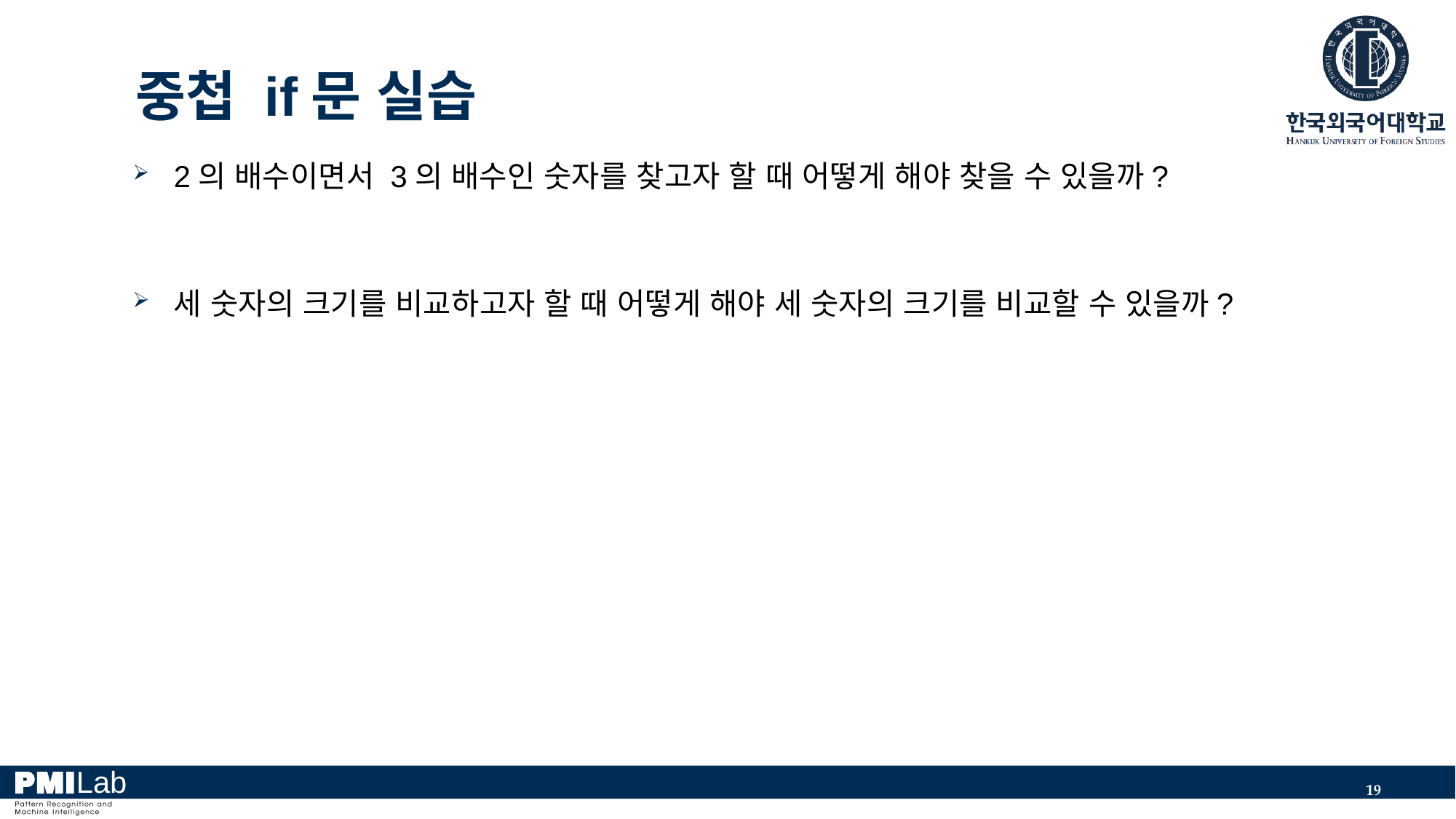

# 중첩 if문 실습
2의 배수이면서 3의 배수인 숫자를 찾고자 할 때 어떻게 해야 찾을 수 있을까?

세 숫자의 크기를 비교하고자 할 때 어떻게 해야 세 숫자의 크기를 비교할 수 있을까?

19